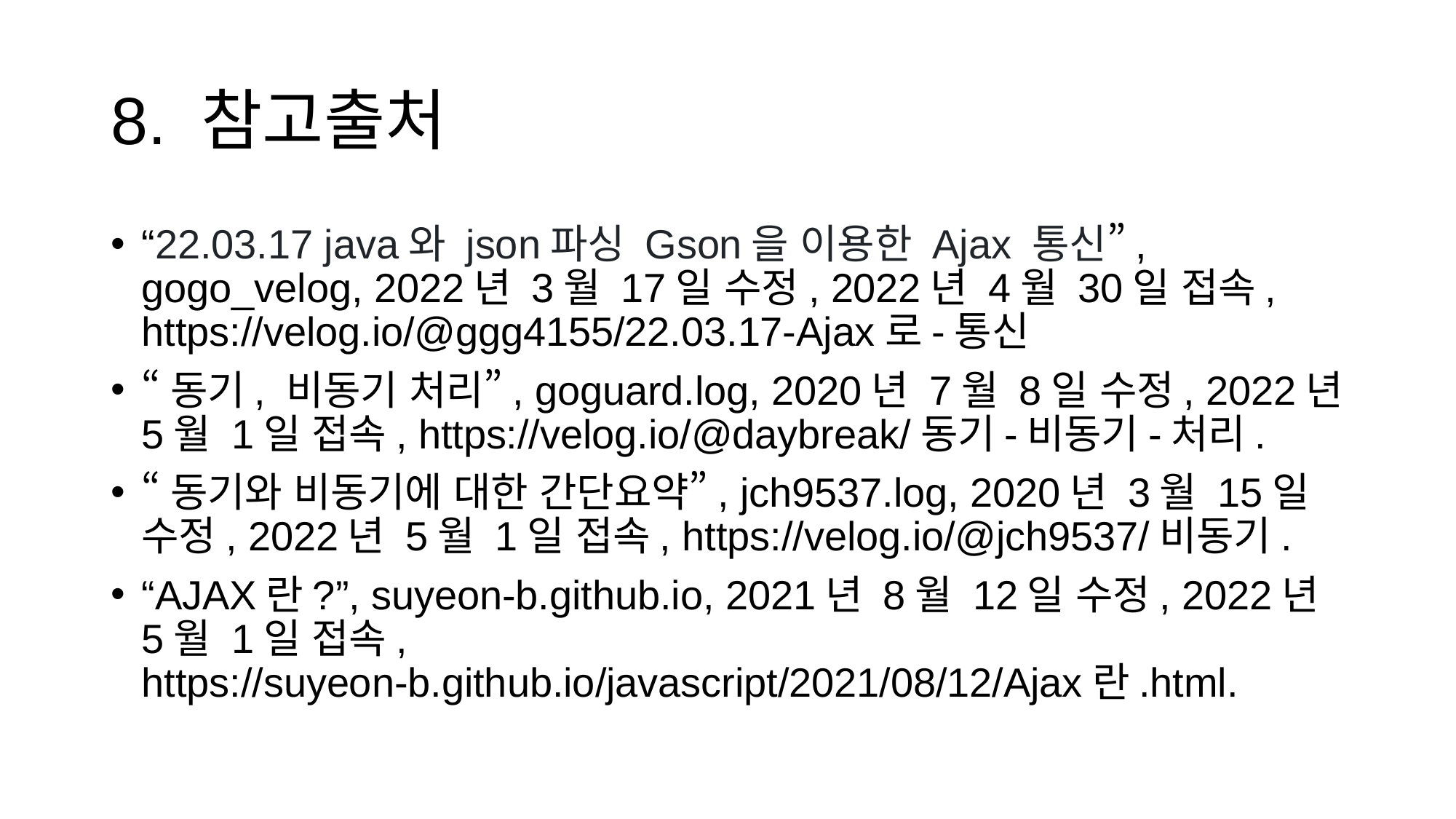

# 8. 참고출처
“22.03.17 java와 json파싱 Gson을 이용한 Ajax 통신”, gogo_velog, 2022년 3월 17일 수정, 2022년 4월 30일 접속, https://velog.io/@ggg4155/22.03.17-Ajax로-통신
“동기, 비동기 처리”, goguard.log, 2020년 7월 8일 수정, 2022년 5월 1일 접속, https://velog.io/@daybreak/동기-비동기-처리.
“동기와 비동기에 대한 간단요약”, jch9537.log, 2020년 3월 15일 수정, 2022년 5월 1일 접속, https://velog.io/@jch9537/비동기.
“AJAX란?”, suyeon-b.github.io, 2021년 8월 12일 수정, 2022년 5월 1일 접속, https://suyeon-b.github.io/javascript/2021/08/12/Ajax란.html.